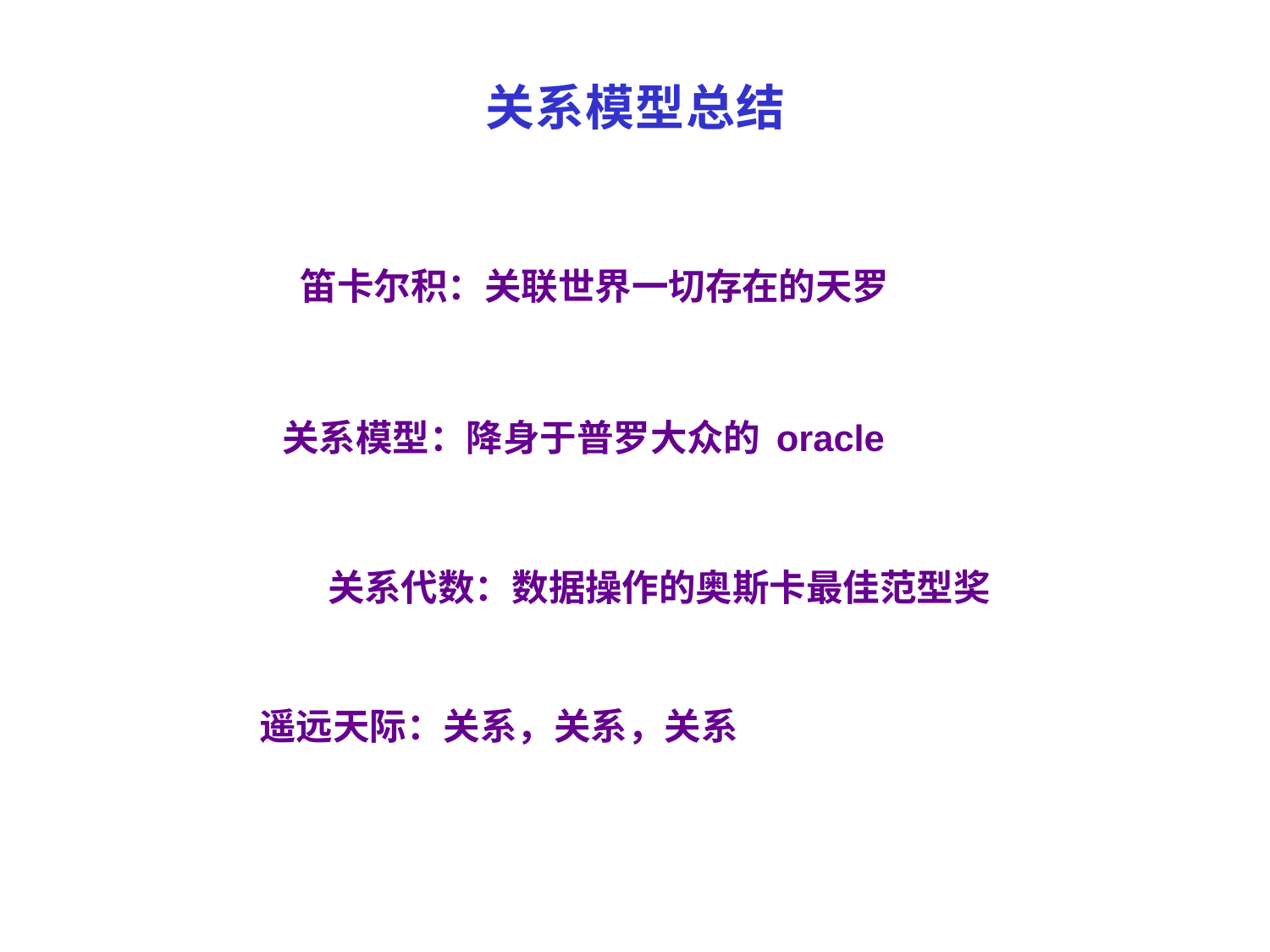

关系模型总结
笛卡尔积：关联世界一切存在的天罗
关系模型：降身于普罗大众的oracle
关系代数：数据操作的奥斯卡最佳范型奖
遥远天际：关系，关系，关系